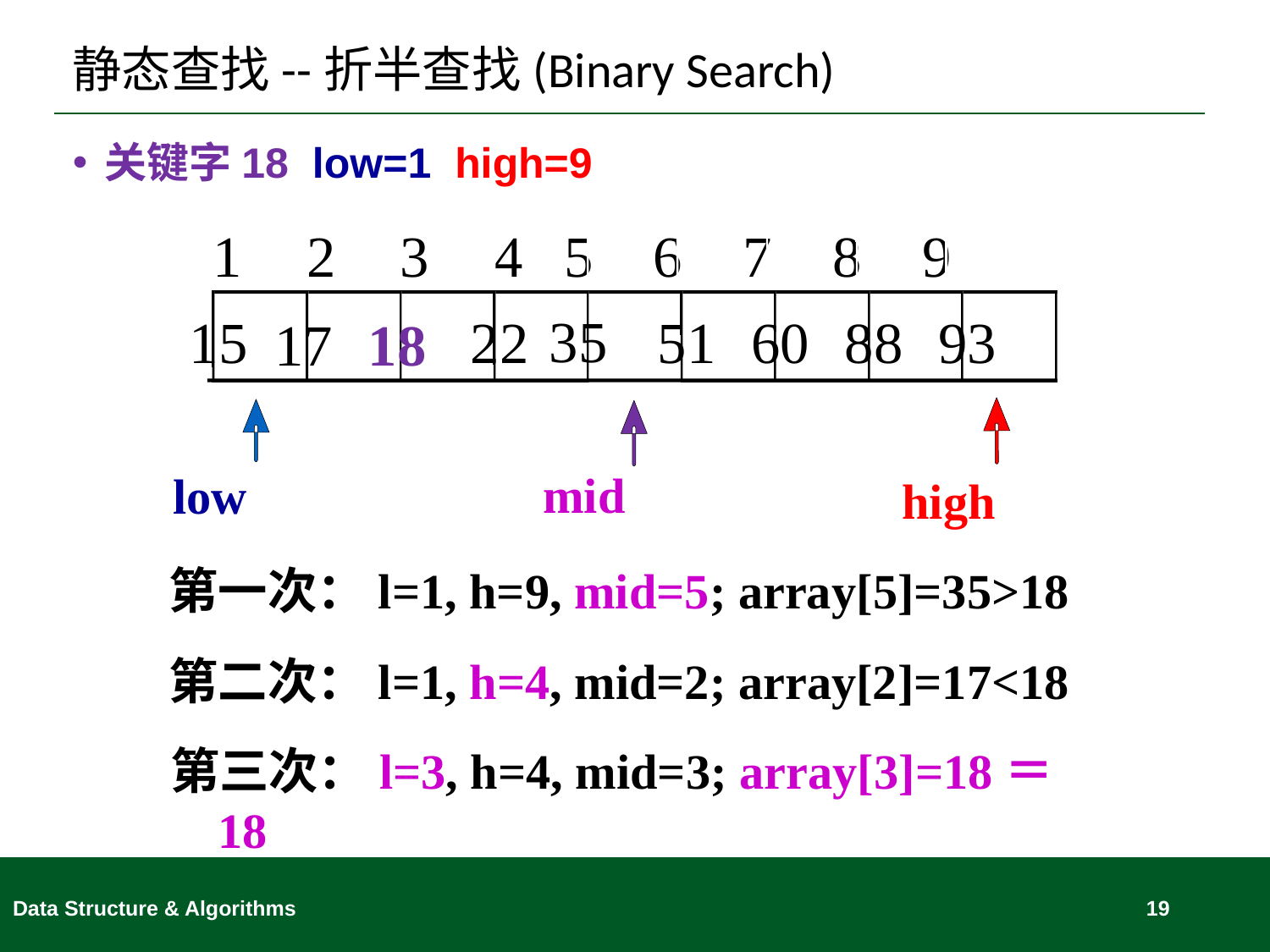

# 静态查找--折半查找(Binary Search)
关键字18  low=1  high=9

1

2

3

4

5

6

7

8

9

15

22

51

60

88

93

35
17
18

high

low

mid
第一次：l=1, h=9, mid=5; array[5]=35>18
第二次：l=1, h=4, mid=2; array[2]=17<18
第三次：l=3, h=4, mid=3; array[3]=18＝18
Data Structure & Algorithms
19